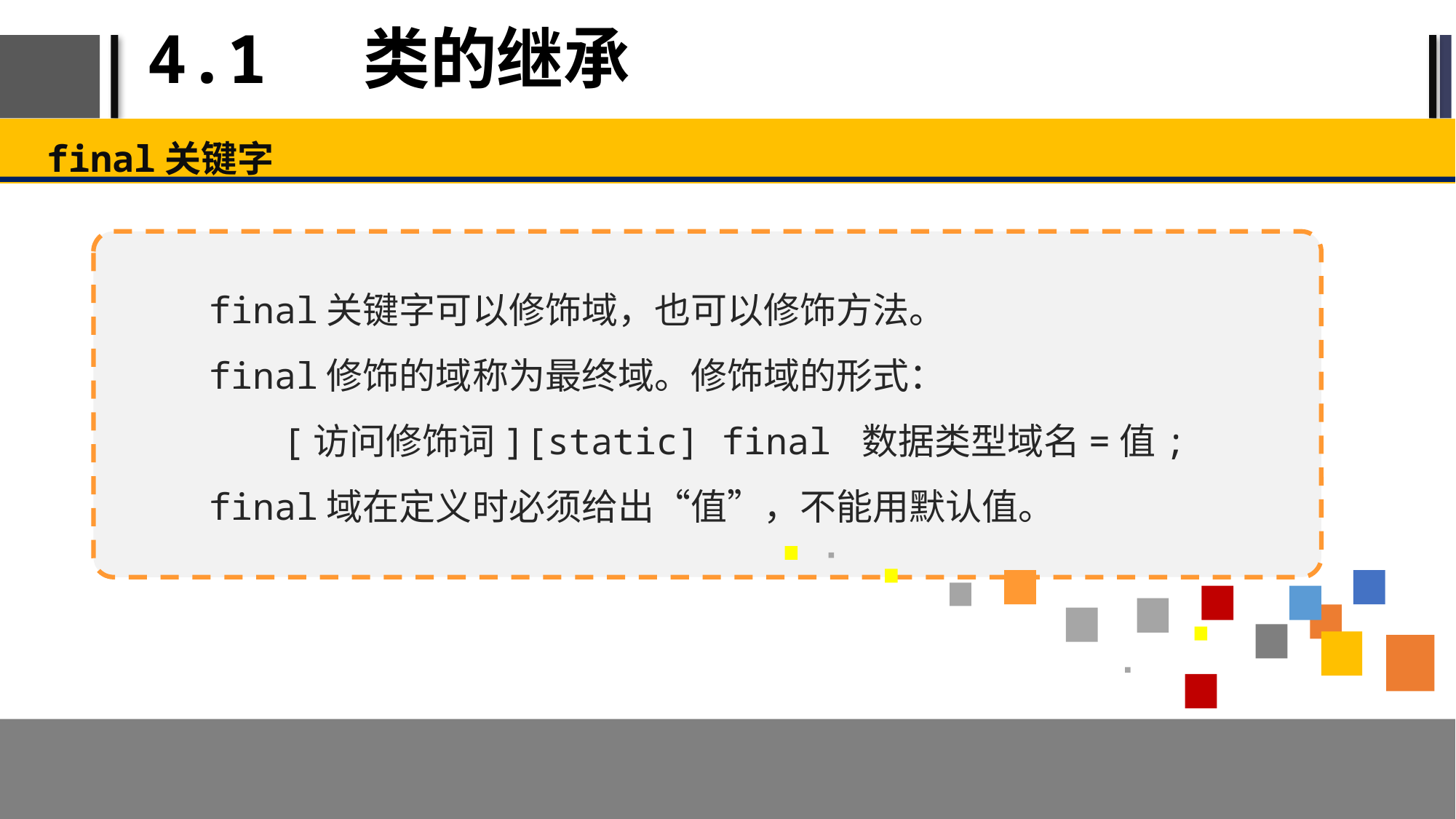

# 4.1  类的继承

final关键字

final关键字可以修饰域，也可以修饰方法。
final修饰的域称为最终域。修饰域的形式：
[访问修饰词][static] final 数据类型域名=值;
final域在定义时必须给出“值”，不能用默认值。